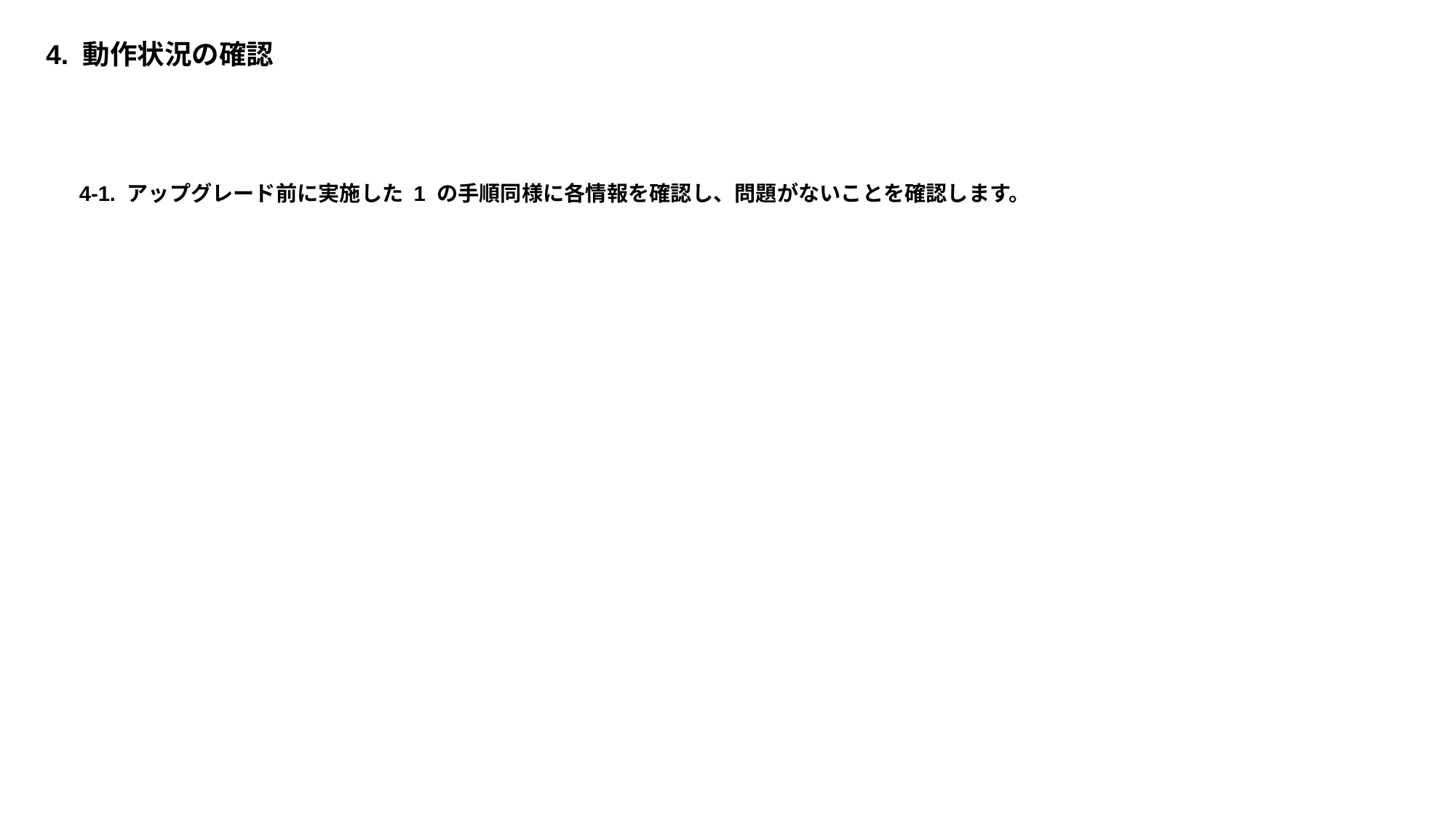

4. 動作状況の確認
4-1. アップグレード前に実施した 1 の手順同様に各情報を確認し、問題がないことを確認します。